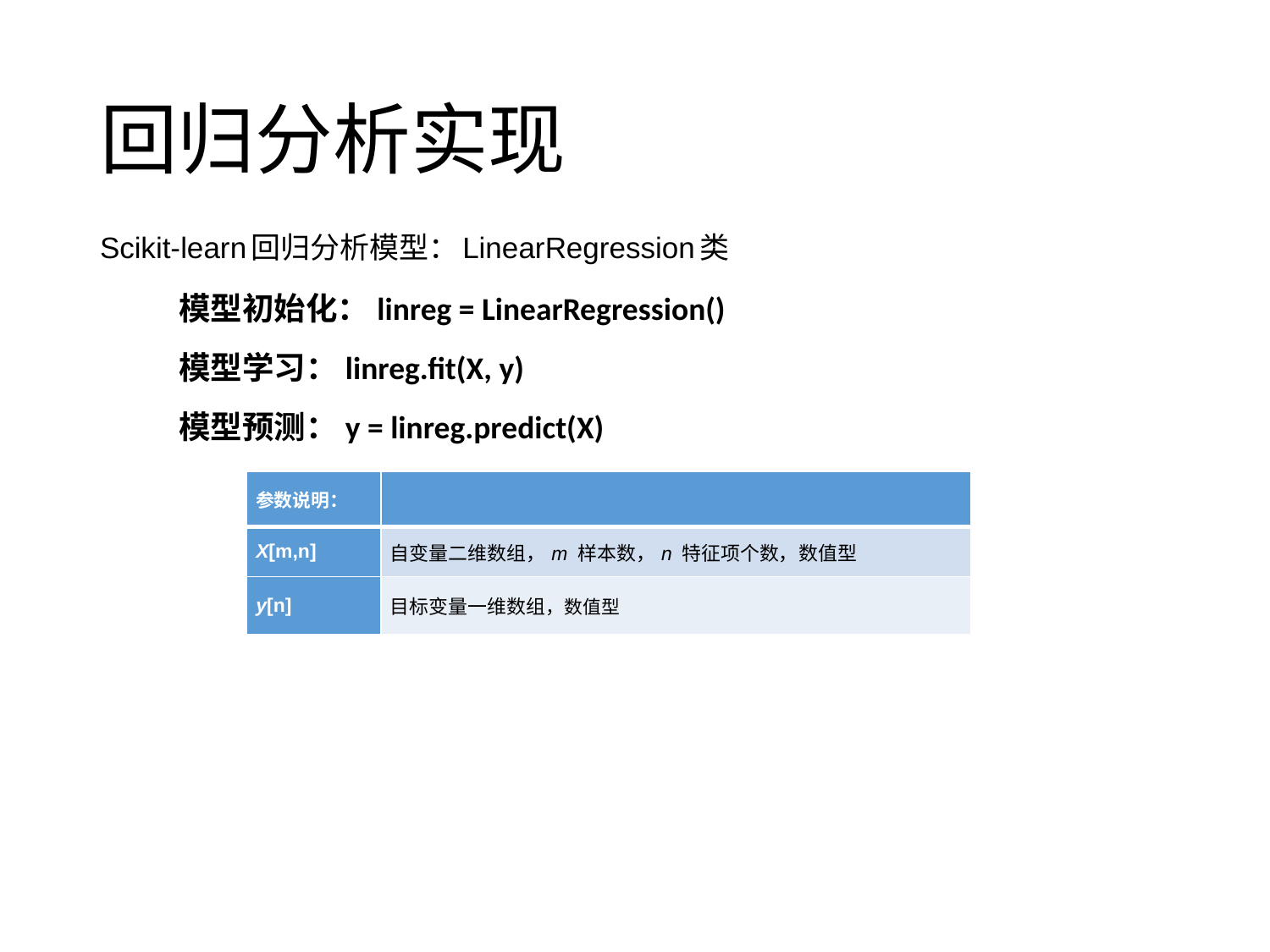

# 回归分析实现
Scikit-learn回归分析模型：LinearRegression类
模型初始化：linreg = LinearRegression()
模型学习：linreg.fit(X, y)
模型预测：y = linreg.predict(X)
| 参数说明： |  |
| --- | --- |
| X[m,n] | 自变量二维数组，m 样本数，n 特征项个数，数值型 |
| y[n] | 目标变量一维数组，数值型 |